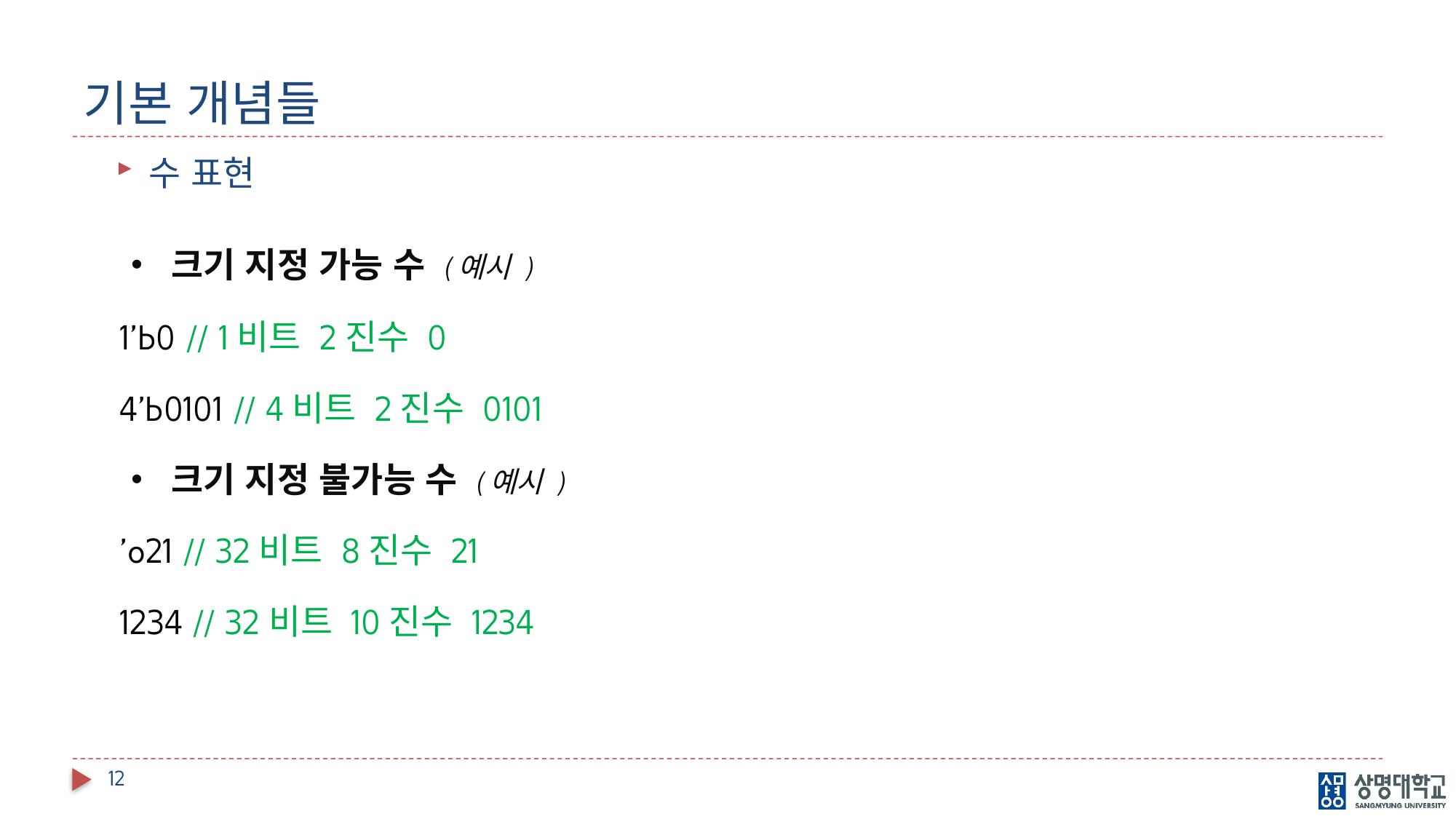

# 기본 개념들
수 표현
• 크기 지정 가능 수 (예시 )
1’b0 // 1비트 2진수 0
4’b0101 // 4비트 2진수 0101
• 크기 지정 불가능 수 (예시 )
’o21 // 32비트 8진수 21
1234 // 32비트 10진수 1234
12